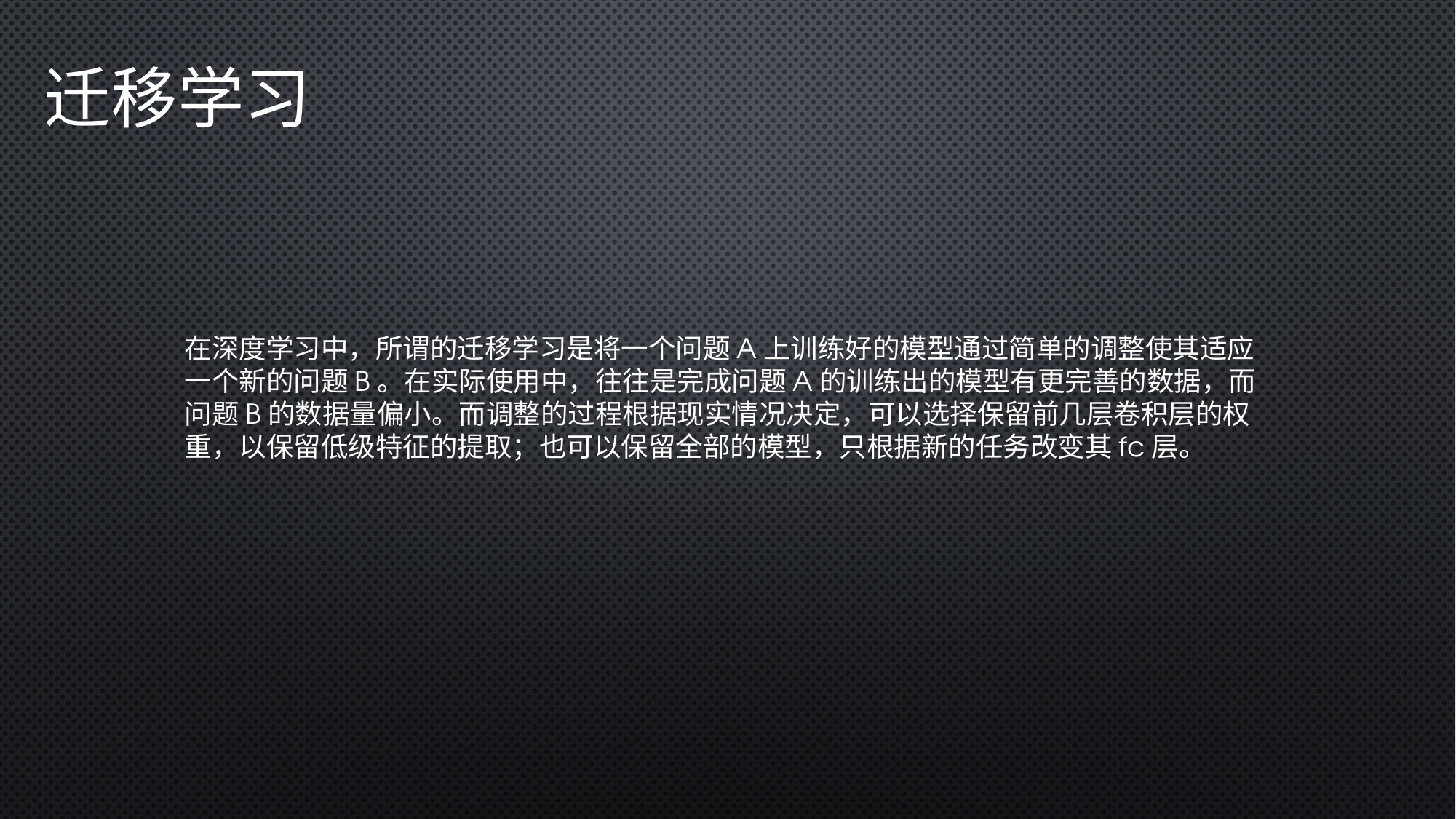

迁移学习
在深度学习中，所谓的迁移学习是将一个问题A上训练好的模型通过简单的调整使其适应一个新的问题B。在实际使用中，往往是完成问题A的训练出的模型有更完善的数据，而问题B的数据量偏小。而调整的过程根据现实情况决定，可以选择保留前几层卷积层的权重，以保留低级特征的提取；也可以保留全部的模型，只根据新的任务改变其fc层。